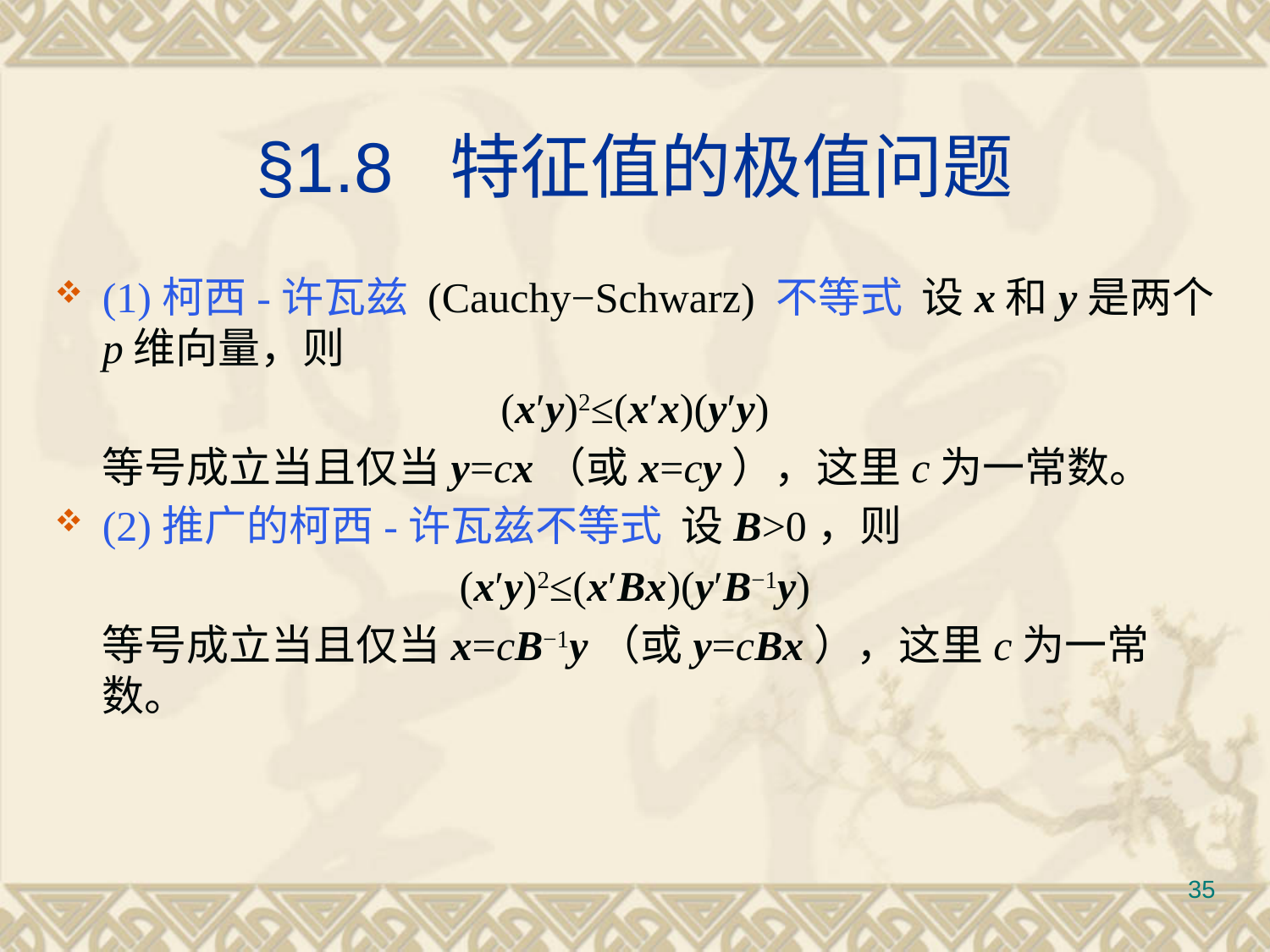

# §1.8  特征值的极值问题
(1)柯西-许瓦兹 (Cauchy−Schwarz) 不等式  设x和y是两个p维向量，则
(x′y)2≤(x′x)(y′y)
	等号成立当且仅当y=cx（或x=cy），这里c为一常数。
(2)推广的柯西-许瓦兹不等式  设B>0，则
(x′y)2≤(x′Bx)(y′B−1y)
	等号成立当且仅当x=cB−1y（或y=cBx），这里c为一常数。

35